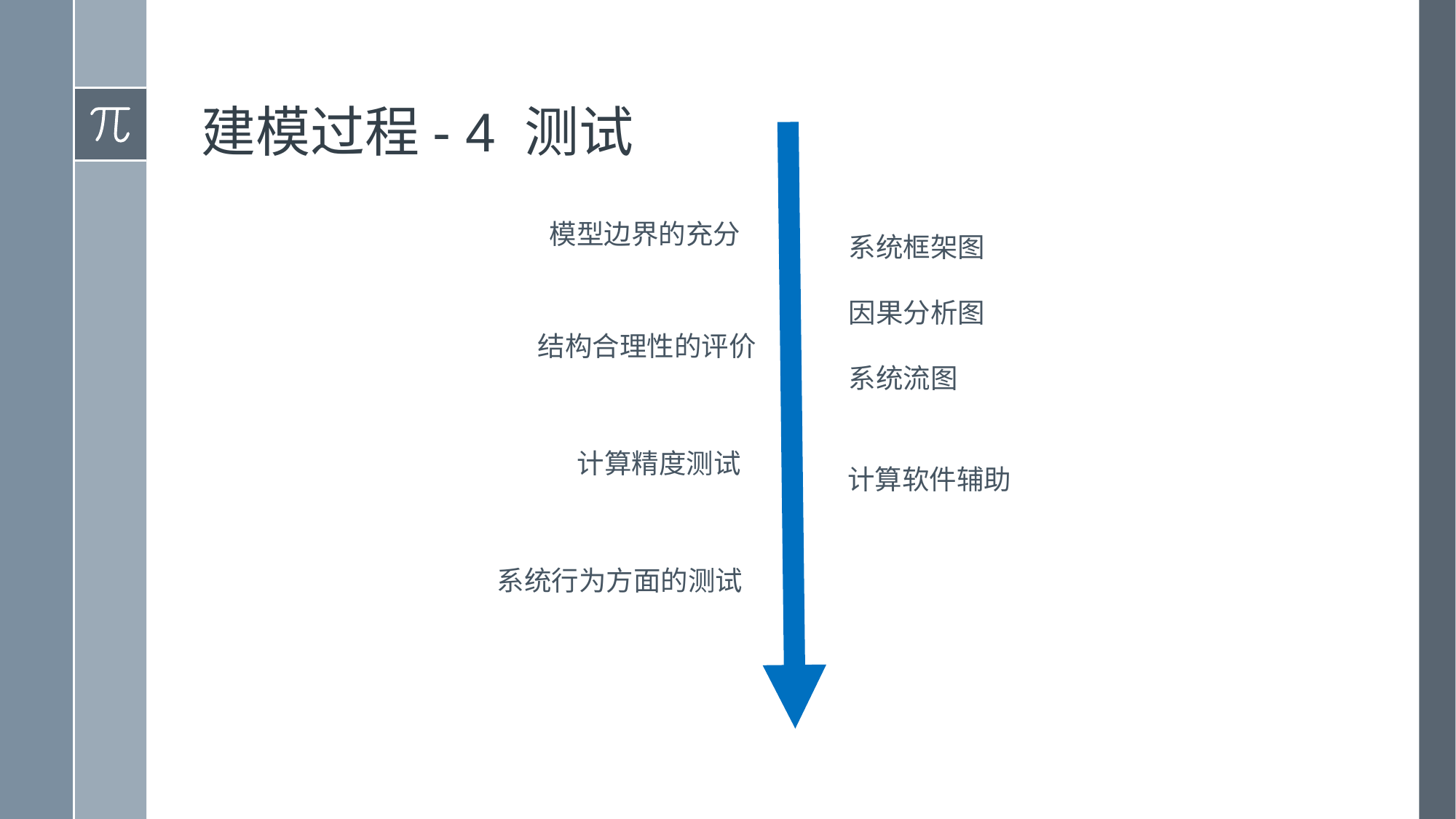

# 建模过程- 4 测试
模型边界的充分
系统框架图

因果分析图

系统流图
结构合理性的评价
计算精度测试
计算软件辅助
系统行为方面的测试